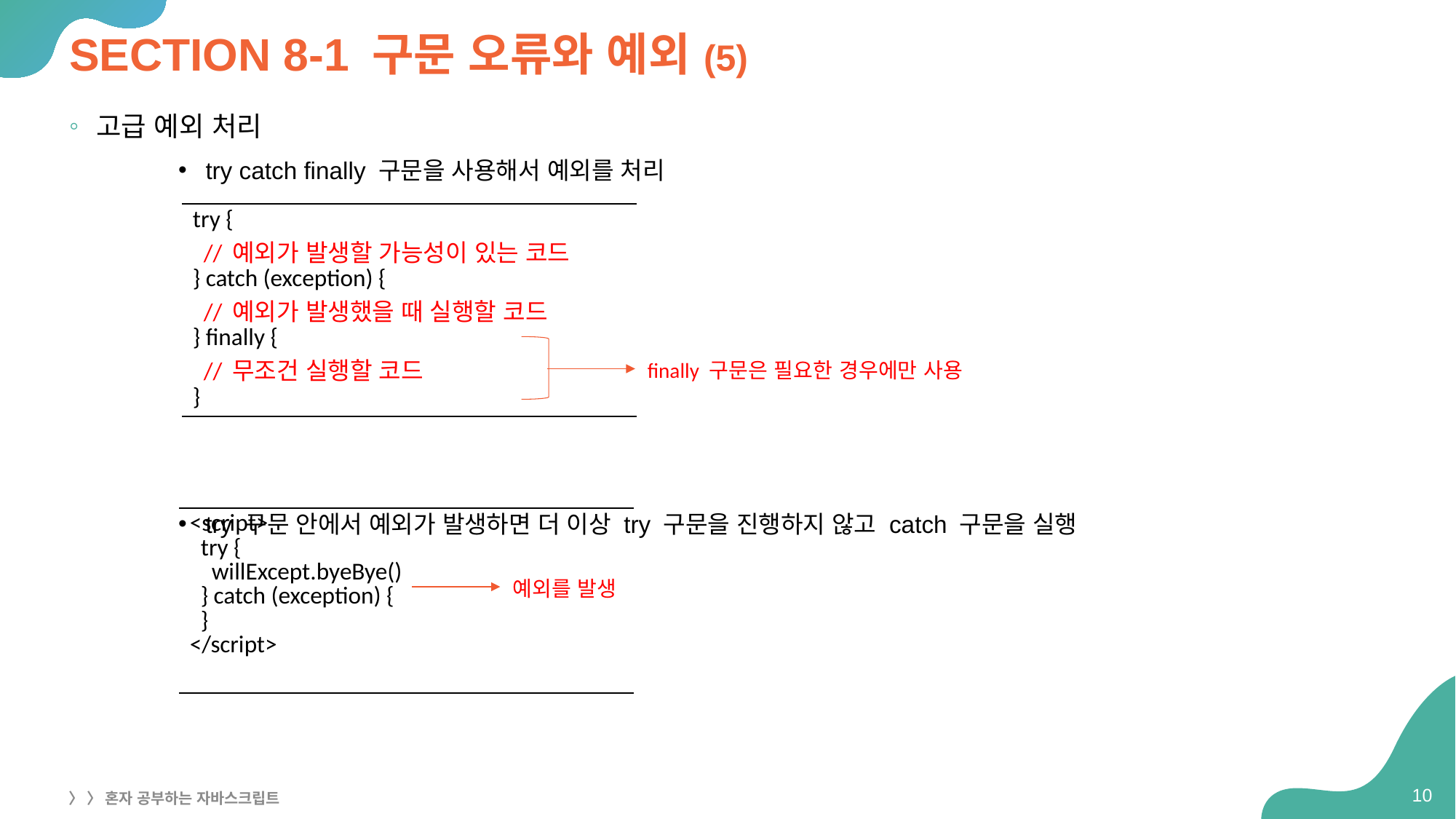

# SECTION 8-1 구문 오류와 예외(5)
고급 예외 처리
try catch finally 구문을 사용해서 예외를 처리

try 구문 안에서 예외가 발생하면 더 이상 try 구문을 진행하지 않고 catch 구문을 실행

| try { // 예외가 발생할 가능성이 있는 코드 } catch (exception) { // 예외가 발생했을 때 실행할 코드 } finally { // 무조건 실행할 코드 } |
| --- |

finally 구문은 필요한 경우에만 사용
| <script> try { willExcept.byeBye() } catch (exception) { } </script> |
| --- |
예외를 발생
10
〉 〉 혼자 공부하는 자바스크립트